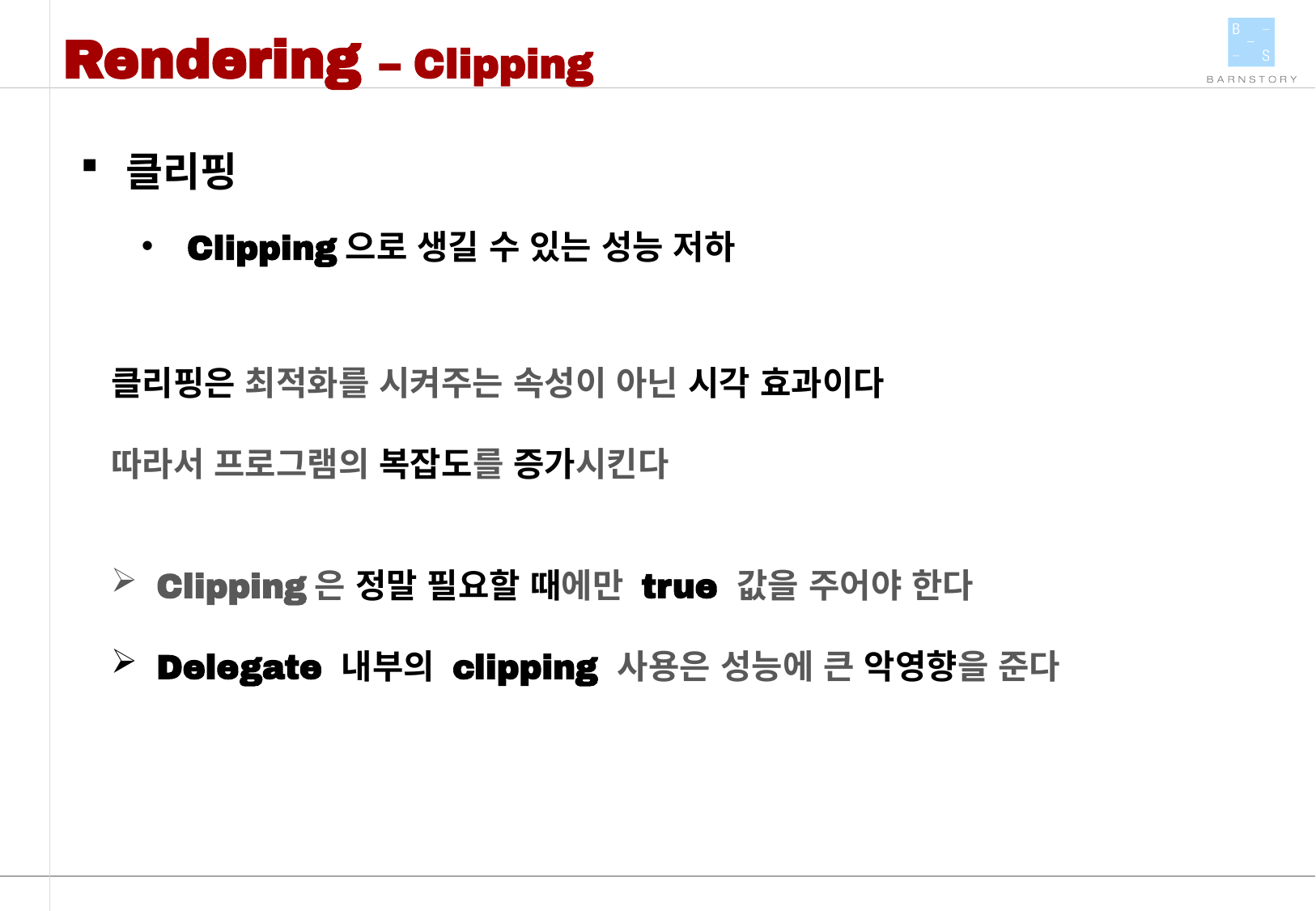

Rendering – Clipping
클리핑
Clipping으로 생길 수 있는 성능 저하
클리핑은 최적화를 시켜주는 속성이 아닌 시각 효과이다

따라서 프로그램의 복잡도를 증가시킨다

Clipping은 정말 필요할 때에만 true 값을 주어야 한다

Delegate 내부의 clipping 사용은 성능에 큰 악영향을 준다